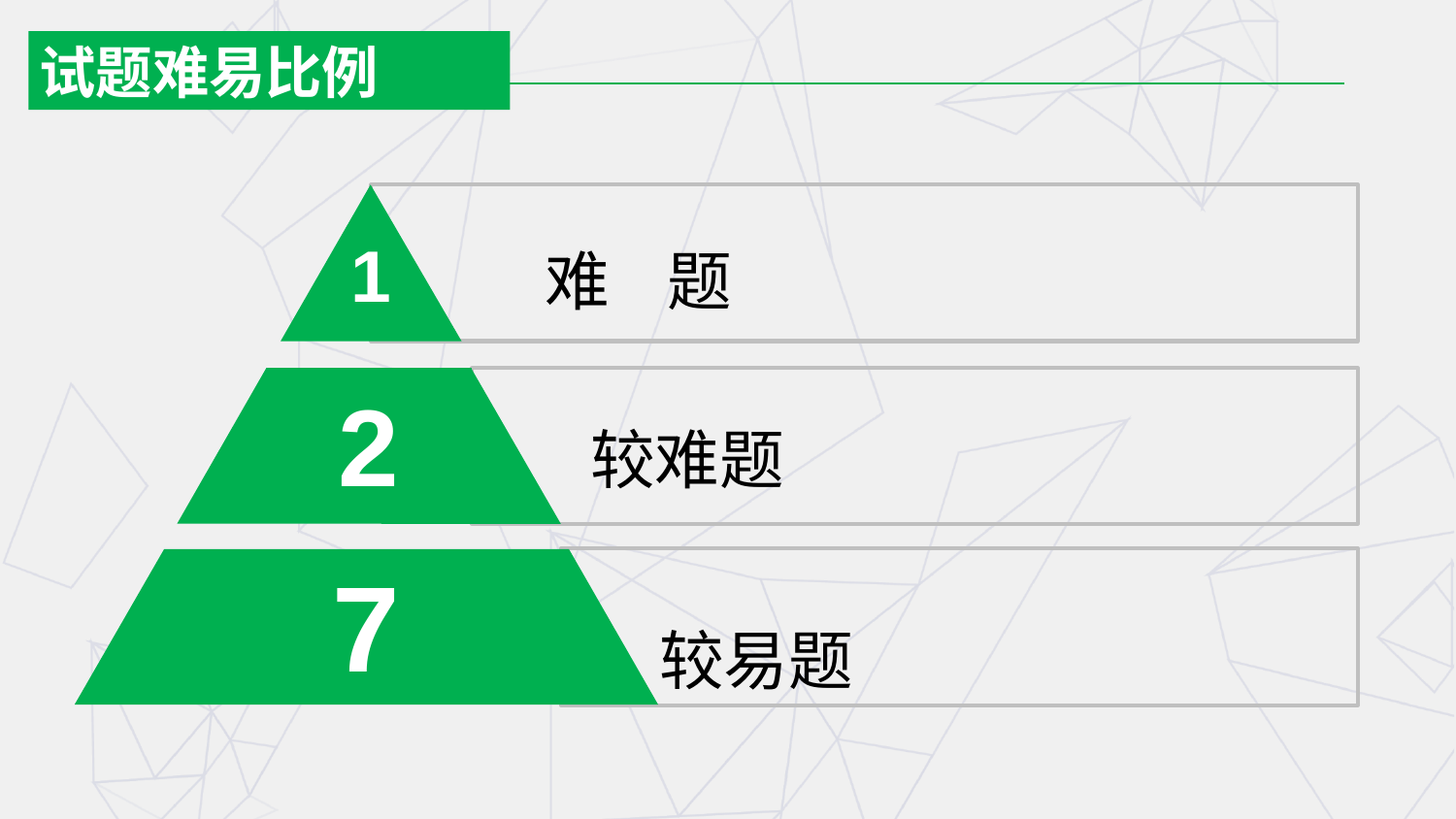

试题难易比例
1

难    题
2

较难题

7
较易题